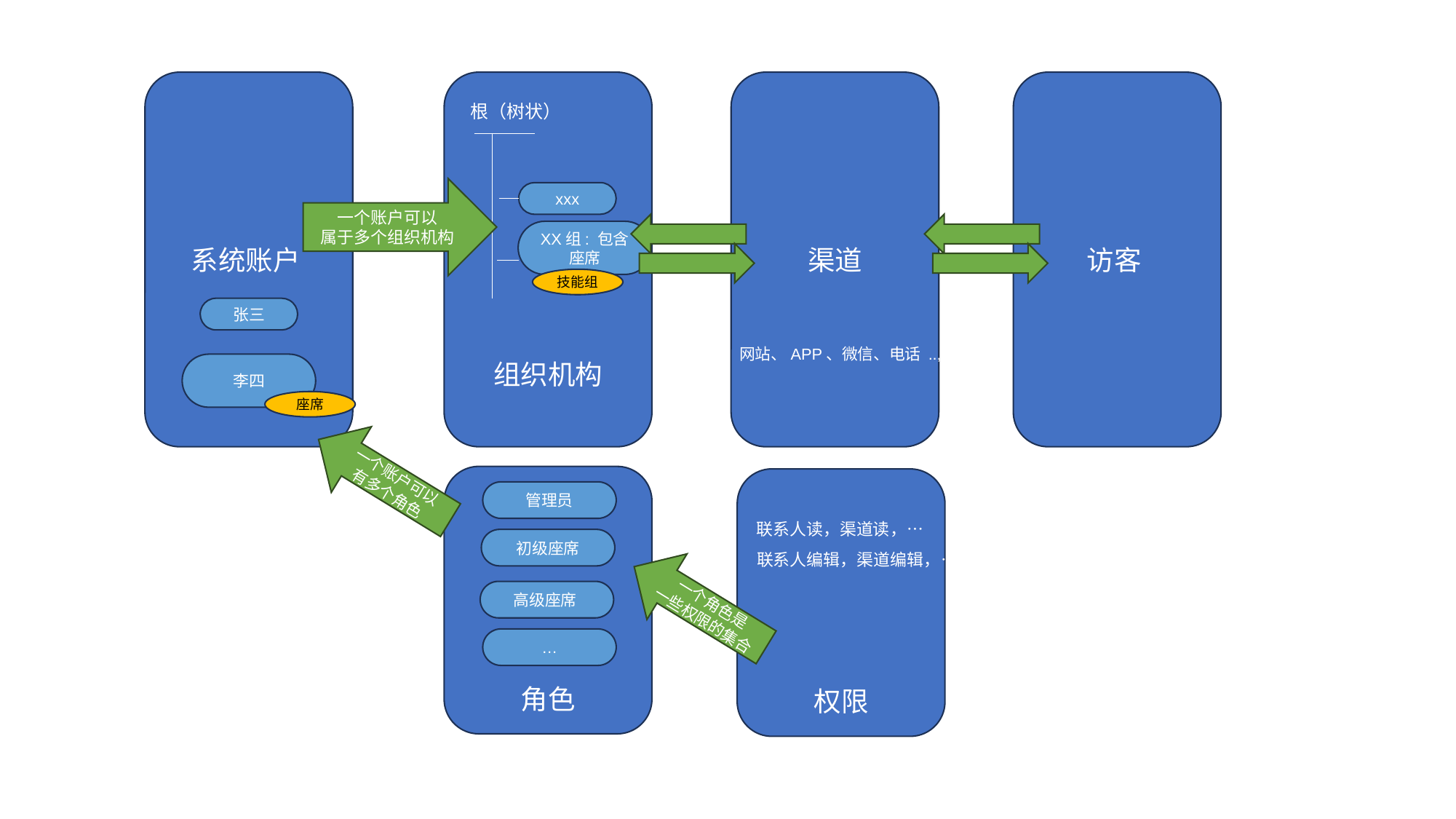

系统账户

组织机构
渠道
访客
根（树状）
一个账户可以
属于多个组织机构
xxx

XX组: 包含座席

技能组
张三
网站、APP、微信、电话 ..,
李四
座席
一个账户可以
有多个角色

角色

权限
管理员
联系人读，渠道读，…
初级座席
联系人编辑，渠道编辑，…
一个角色是
一些权限的集合
高级座席
…